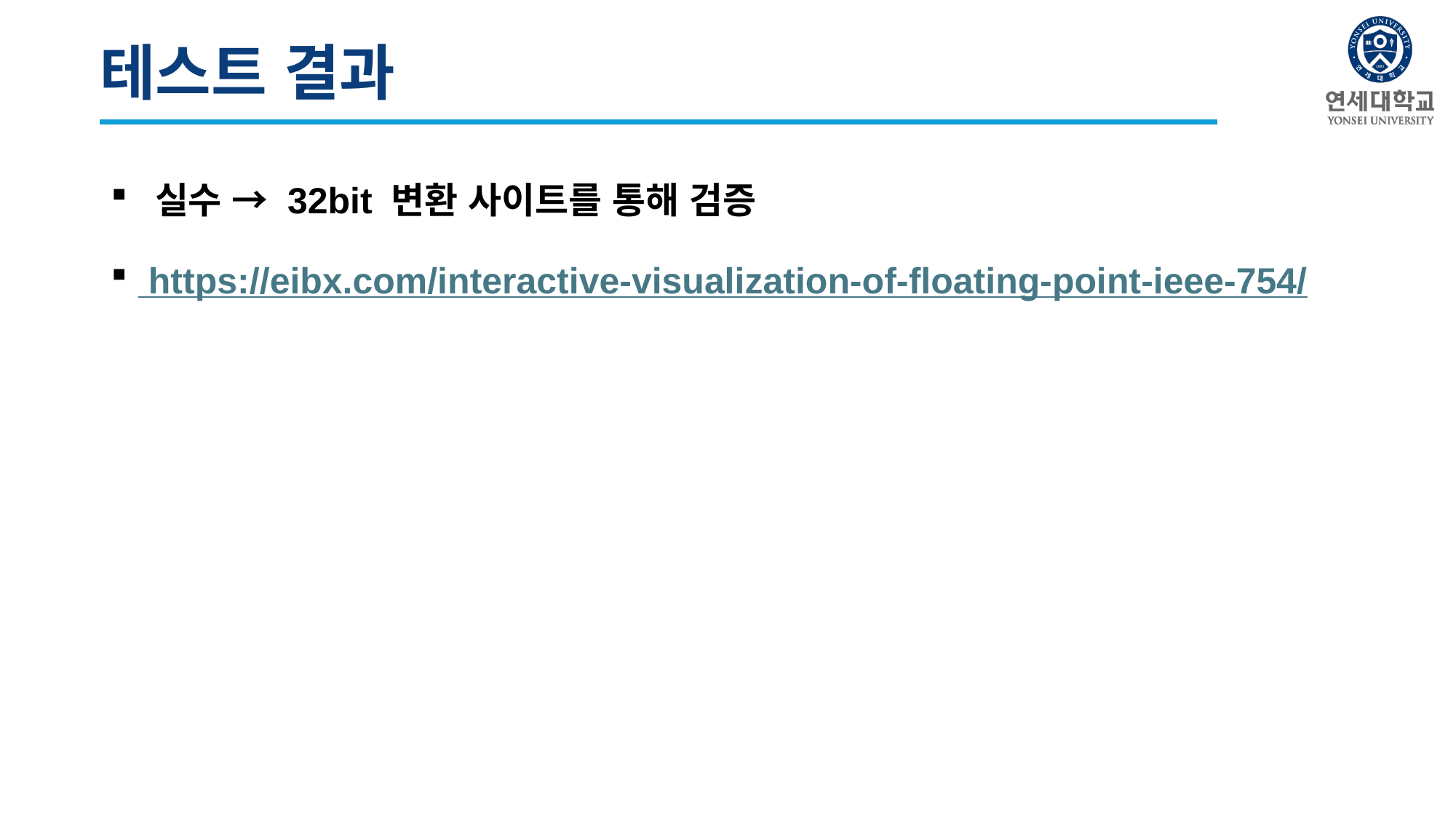

# 테스트 결과
 실수 → 32bit 변환 사이트를 통해 검증
 https://eibx.com/interactive-visualization-of-floating-point-ieee-754/